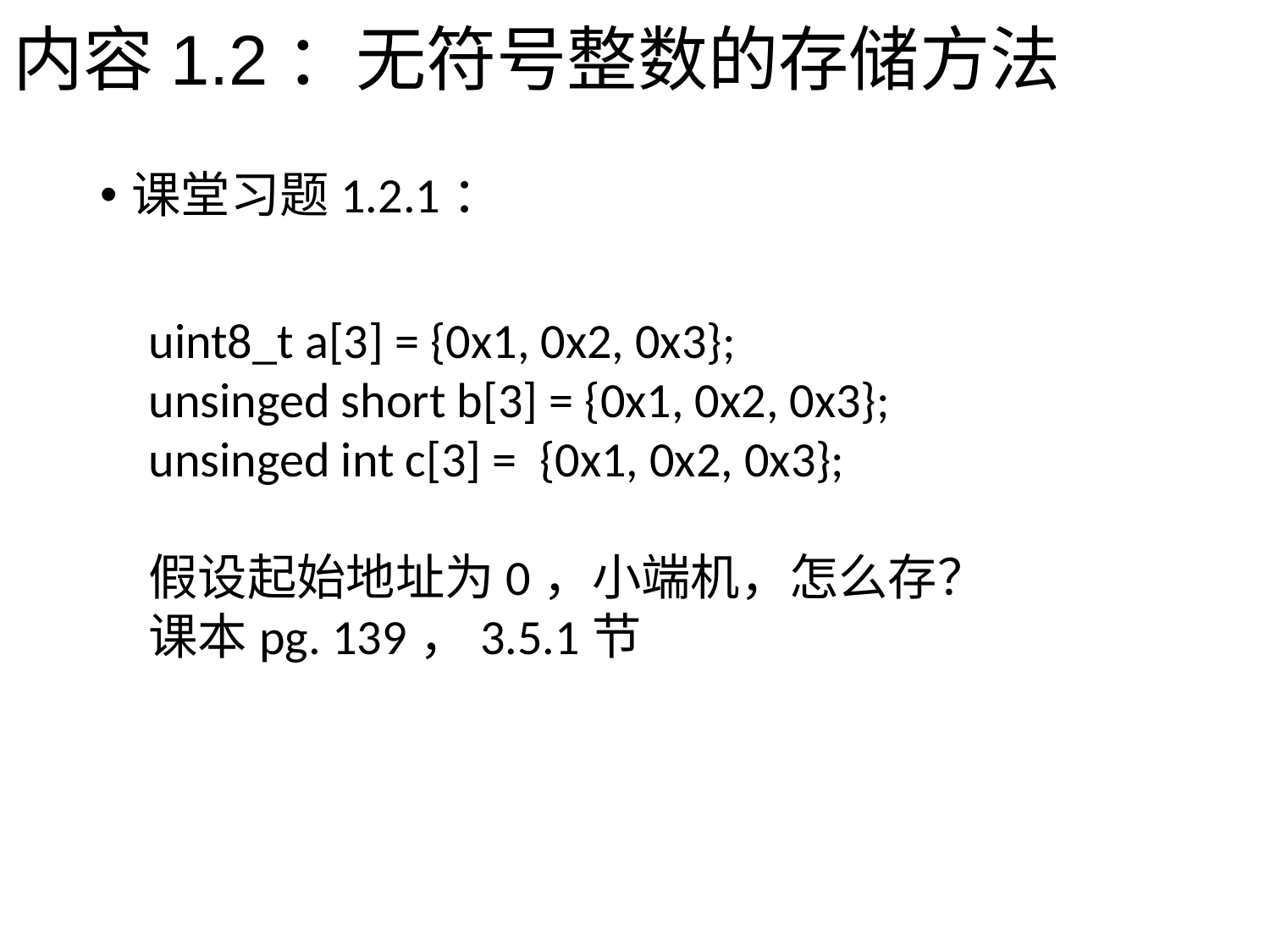

# 内容1.2：无符号整数的存储方法
课堂习题1.2.1：
uint8_t a[3] = {0x1, 0x2, 0x3};
unsinged short b[3] = {0x1, 0x2, 0x3};
unsinged int c[3] =  {0x1, 0x2, 0x3};

假设起始地址为0，小端机，怎么存？
课本pg. 139，3.5.1节